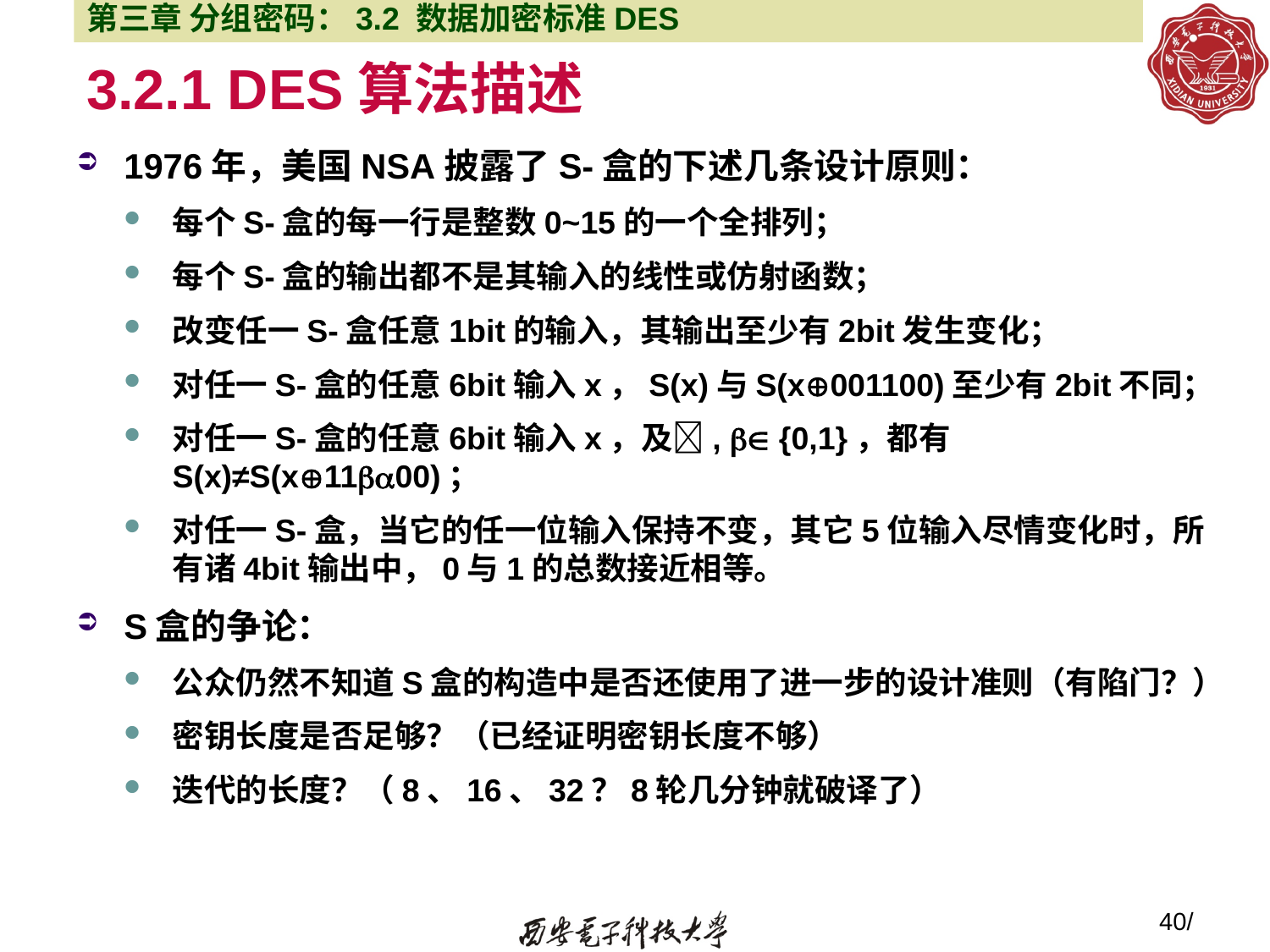

第三章 分组密码：3.2 数据加密标准DES
# 3.2.1 DES算法描述
1976年，美国NSA披露了S-盒的下述几条设计原则：
每个S-盒的每一行是整数0~15的一个全排列；
每个S-盒的输出都不是其输入的线性或仿射函数；
改变任一S-盒任意1bit的输入，其输出至少有2bit发生变化；
对任一S-盒的任意6bit输入x，S(x)与S(x⊕001100)至少有2bit不同；
对任一S-盒的任意6bit输入x，及α, β∈ {0,1}，都有S(x)≠S(x⊕11βα00)；
对任一S-盒，当它的任一位输入保持不变，其它5位输入尽情变化时，所有诸4bit输出中，0与1的总数接近相等。
S盒的争论：
公众仍然不知道S盒的构造中是否还使用了进一步的设计准则（有陷门？）
密钥长度是否足够？（已经证明密钥长度不够）
迭代的长度？（8、16、32？8轮几分钟就破译了）

40/